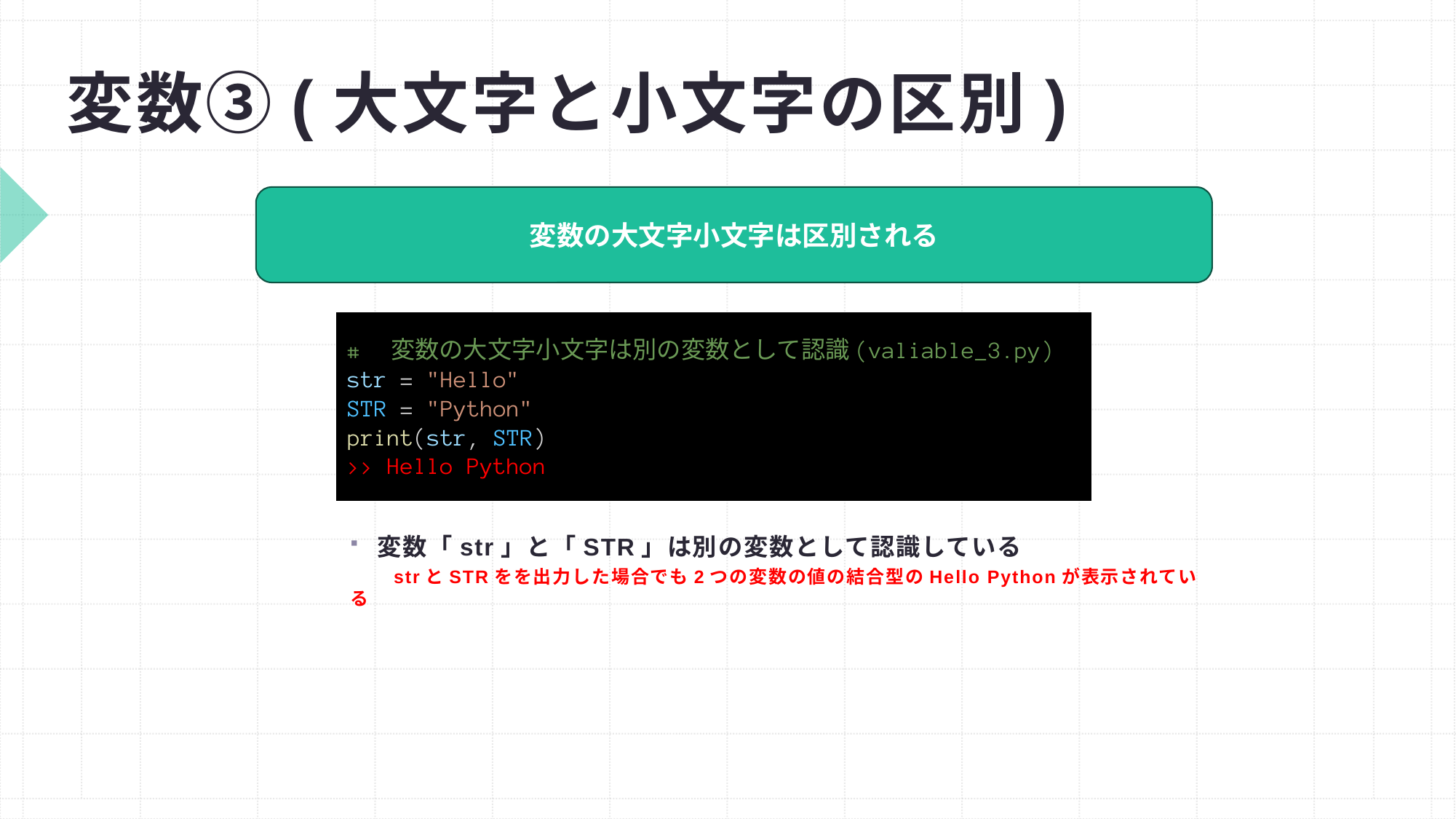

# 変数③(大文字と小文字の区別)
変数の大文字小文字は区別される
#　変数の大文字小文字は別の変数として認識(valiable_3.py)
str = "Hello"
STR = "Python"
print(str, STR)
>> Hello Python
変数「str」と「STR」は別の変数として認識している
　　strとSTRをを出力した場合でも2つの変数の値の結合型のHello Pythonが表示されている